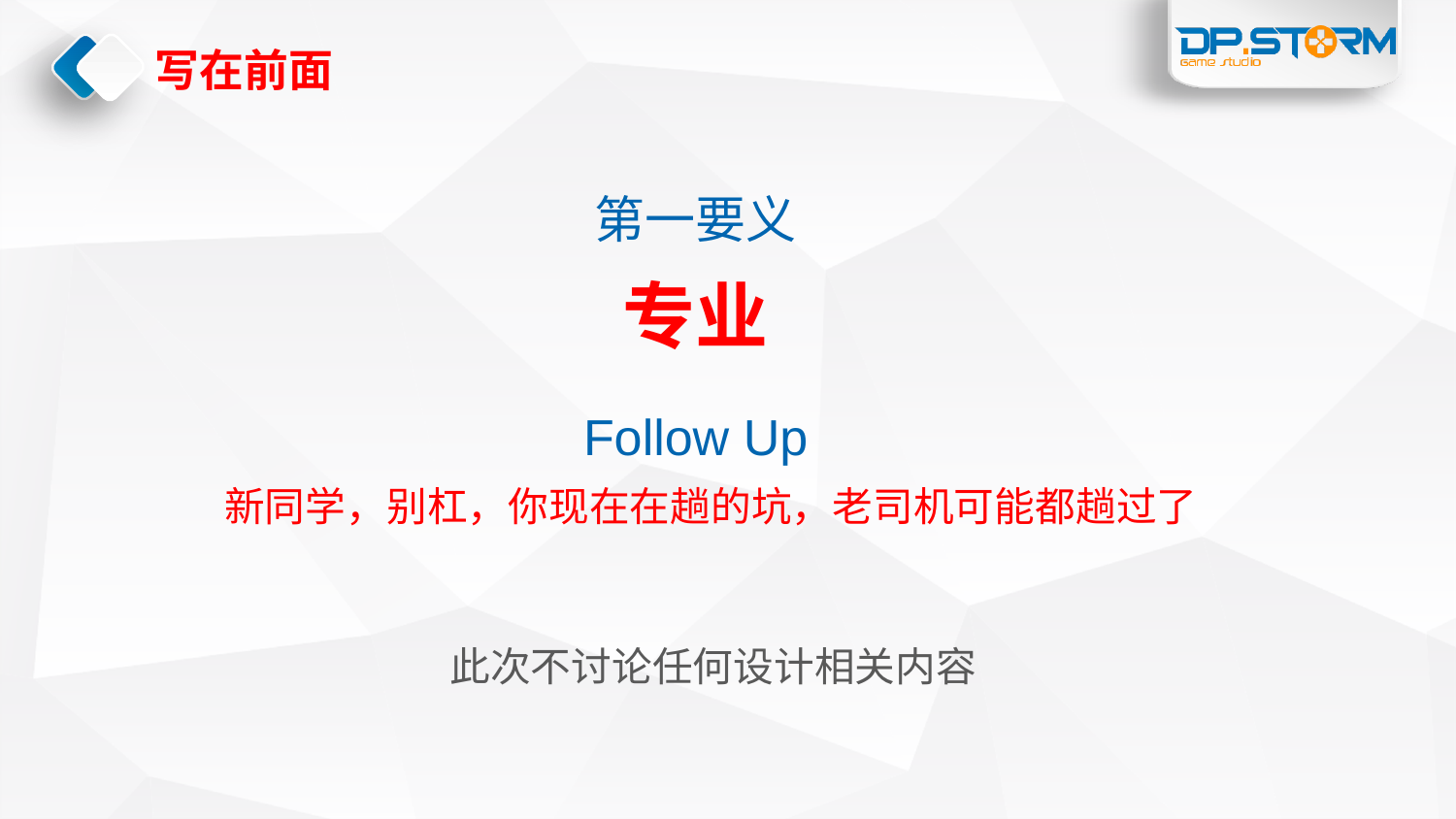

# 写在前面
第一要义
专业
Follow Up
新同学，别杠，你现在在趟的坑，老司机可能都趟过了
此次不讨论任何设计相关内容